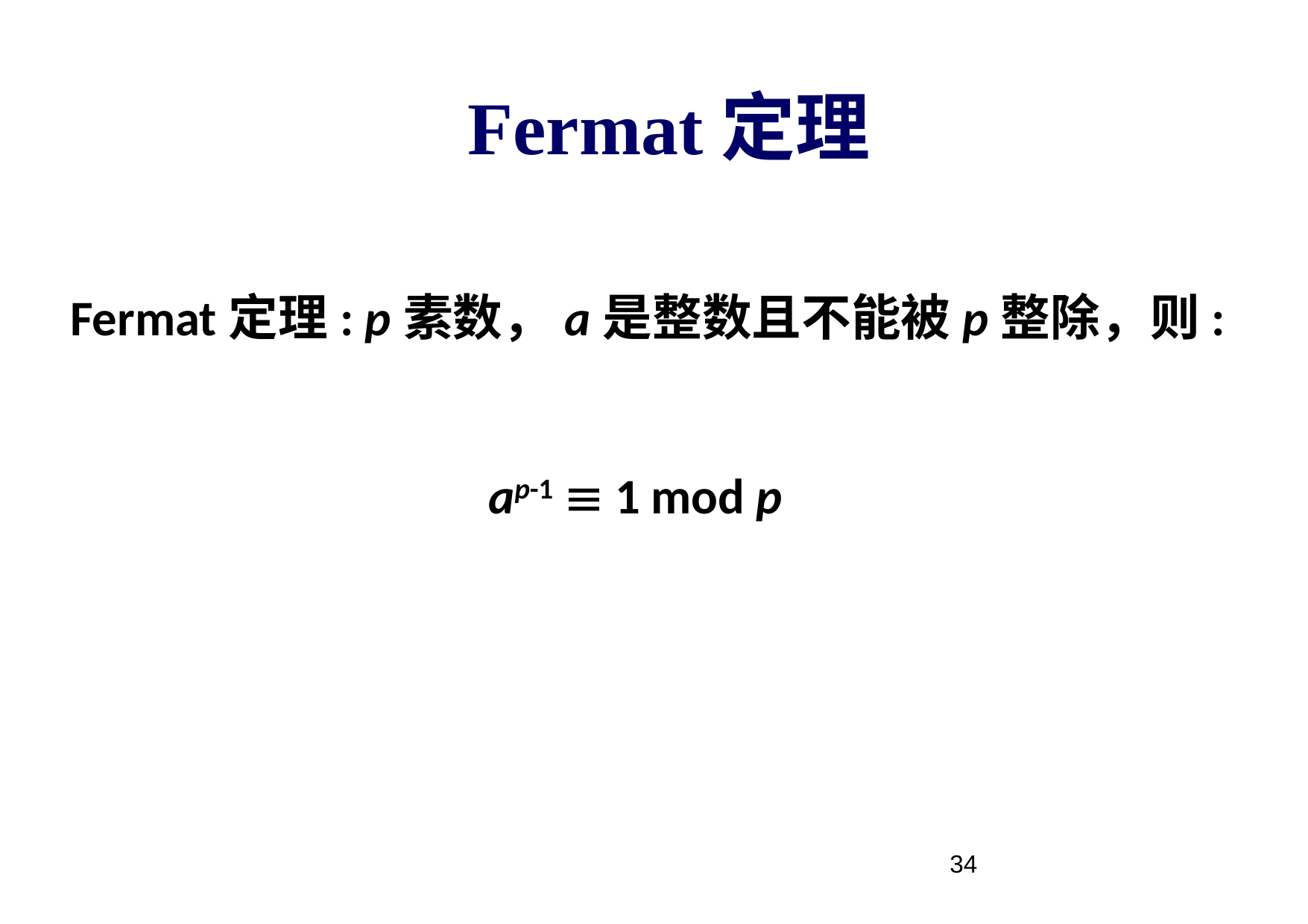

# Fermat定理

Fermat定理: p素数，a是整数且不能被p整除，则:

ap-1 ≡ 1 mod p

34